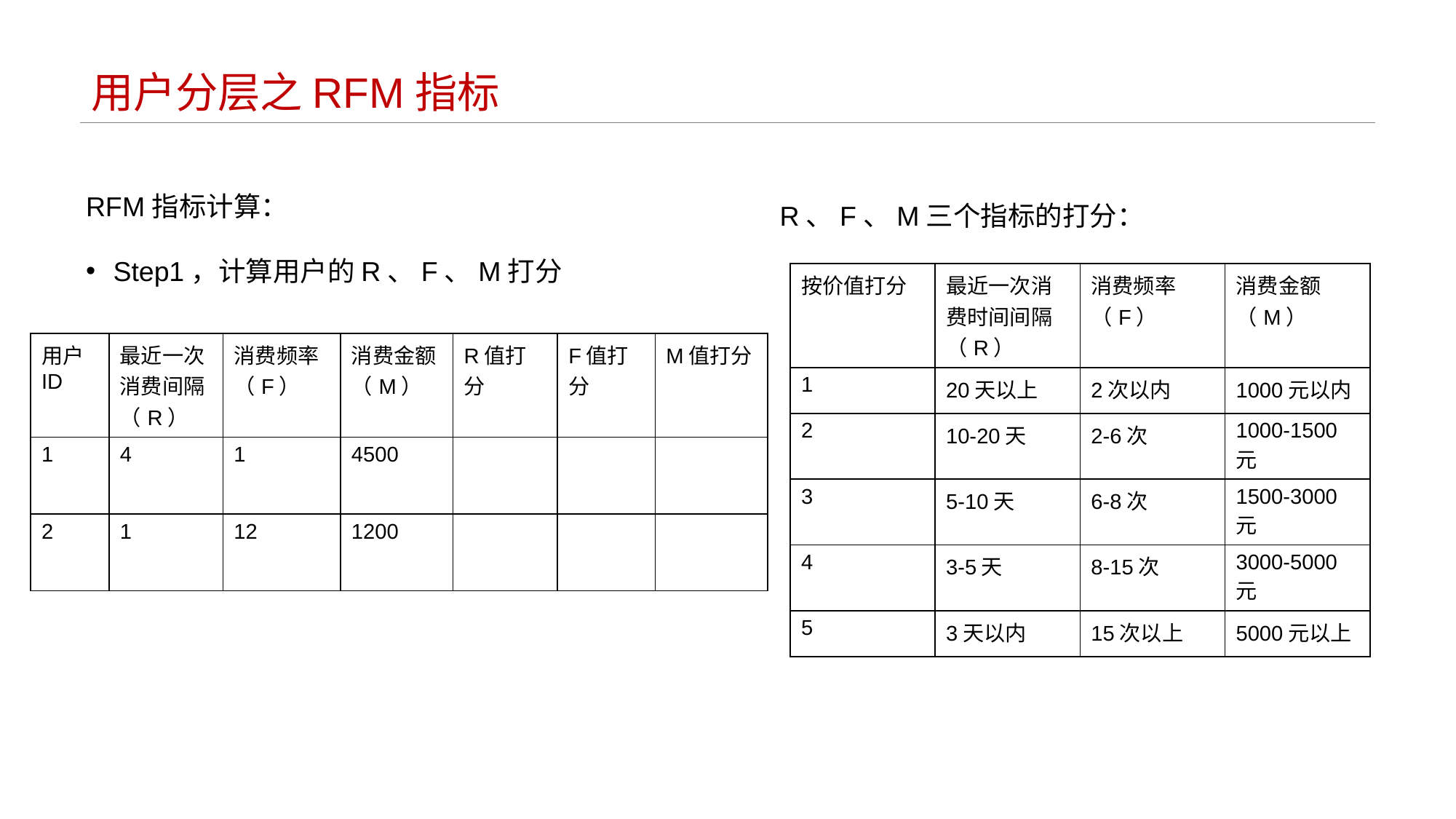

# 用户分层之RFM指标
RFM指标计算：
Step1，计算用户的R、F、M打分

R、F、M三个指标的打分：

| 按价值打分 | 最近一次消费时间间隔（R） | 消费频率（F） | 消费金额（M） |
| --- | --- | --- | --- |
| 1 | 20天以上 | 2次以内 | 1000元以内 |
| 2 | 10-20天 | 2-6次 | 1000-1500元 |
| 3 | 5-10天 | 6-8次 | 1500-3000元 |
| 4 | 3-5天 | 8-15次 | 3000-5000元 |
| 5 | 3天以内 | 15次以上 | 5000元以上 |
| 用户ID | 最近一次消费间隔（R） | 消费频率（F） | 消费金额（M） | R值打分 | F值打分 | M值打分 |
| --- | --- | --- | --- | --- | --- | --- |
| 1 | 4 | 1 | 4500 |  |  |  |
| 2 | 1 | 12 | 1200 |  |  |  |